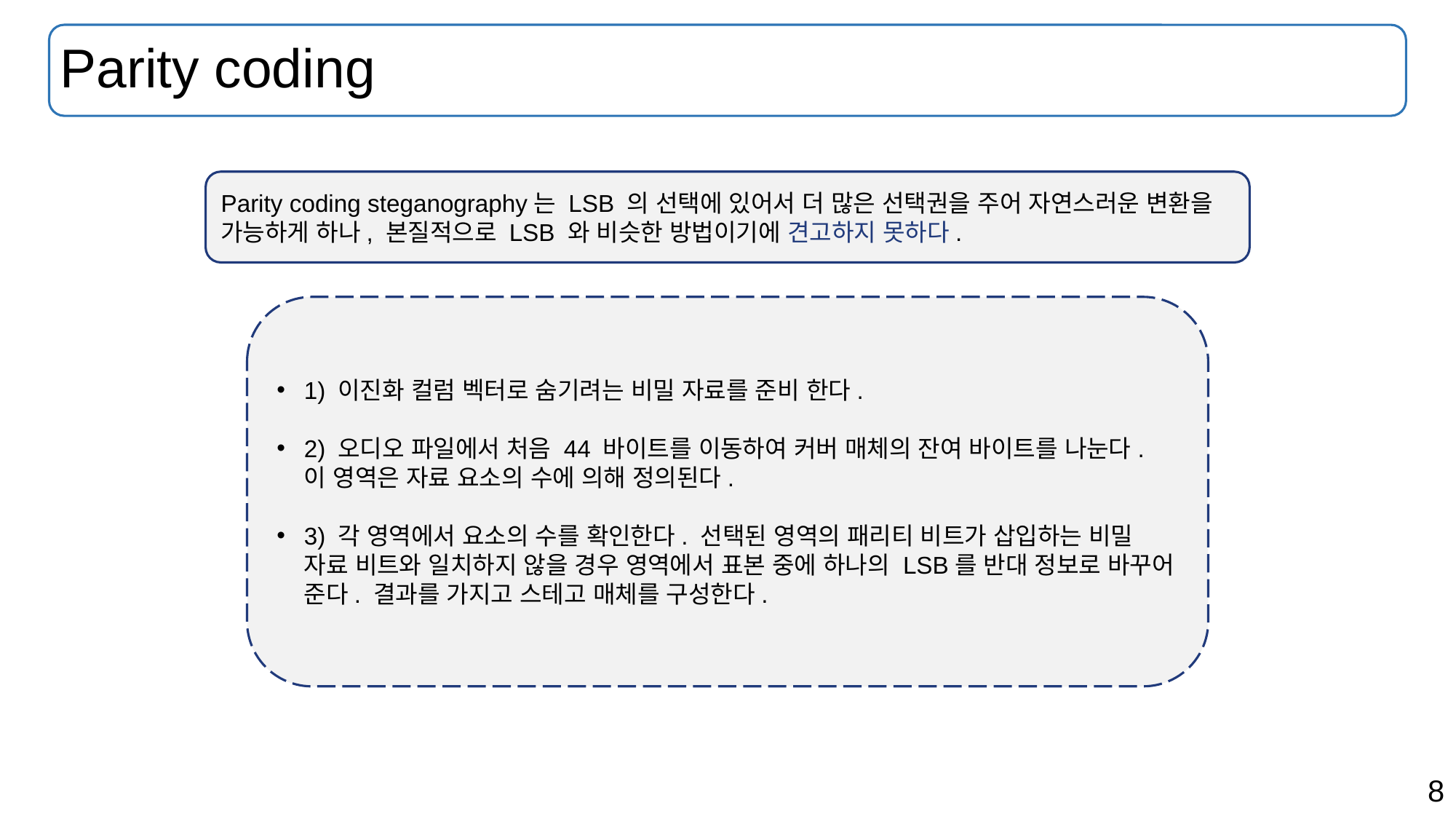

# Parity coding
Parity coding steganography는 LSB 의 선택에 있어서 더 많은 선택권을 주어 자연스러운 변환을 가능하게 하나, 본질적으로 LSB 와 비슷한 방법이기에 견고하지 못하다.
1) 이진화 컬럼 벡터로 숨기려는 비밀 자료를 준비 한다.

2) 오디오 파일에서 처음 44 바이트를 이동하여 커버 매체의 잔여 바이트를 나눈다. 이 영역은 자료 요소의 수에 의해 정의된다.

3) 각 영역에서 요소의 수를 확인한다. 선택된 영역의 패리티 비트가 삽입하는 비밀 자료 비트와 일치하지 않을 경우 영역에서 표본 중에 하나의 LSB를 반대 정보로 바꾸어 준다. 결과를 가지고 스테고 매체를 구성한다.